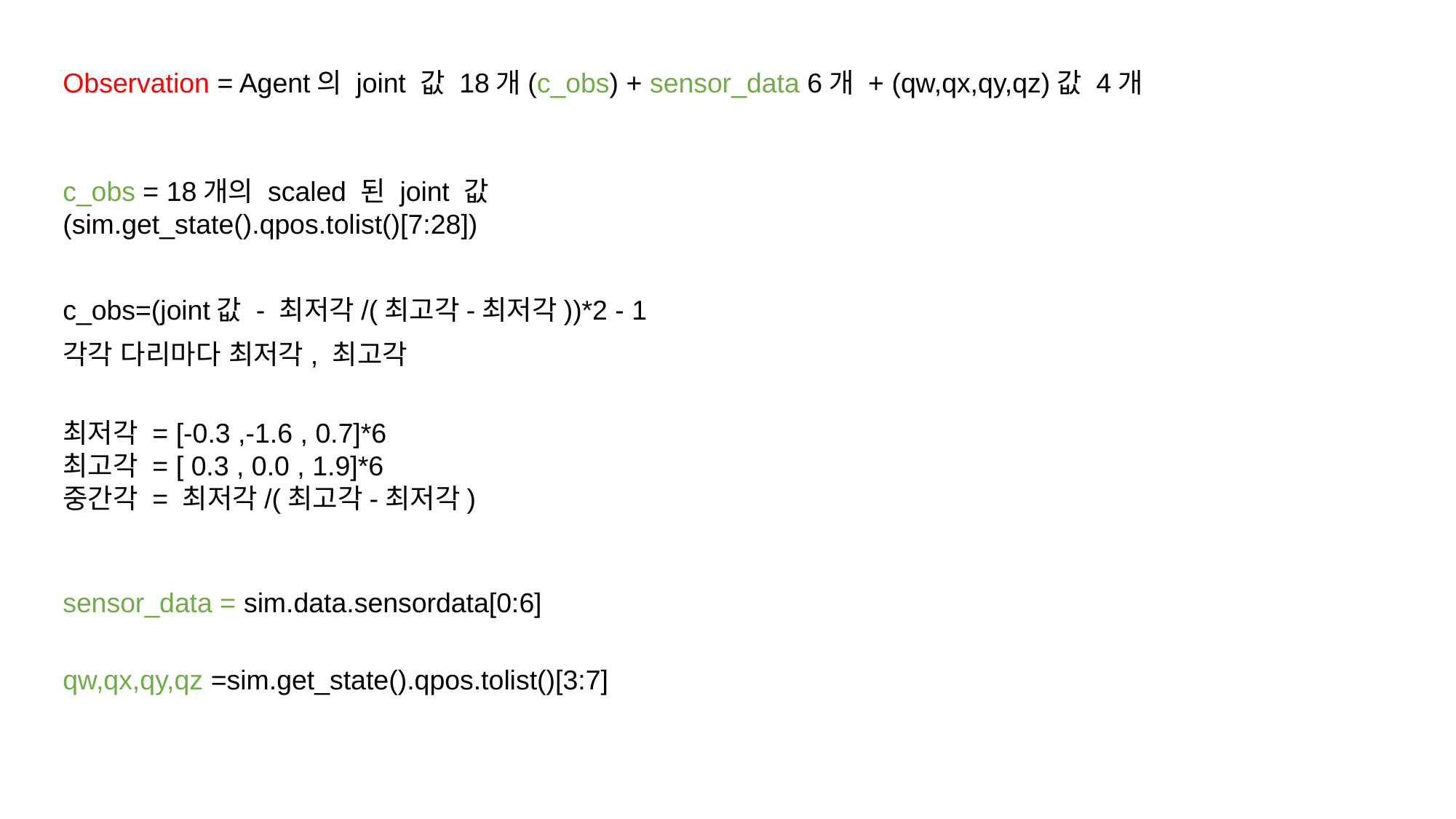

Observation = Agent의 joint 값 18개(c_obs) + sensor_data 6개 + (qw,qx,qy,qz)값 4개
c_obs = 18개의 scaled 된 joint 값(sim.get_state().qpos.tolist()[7:28])
c_obs=(joint값 - 최저각/(최고각-최저각))*2 - 1
각각 다리마다 최저각, 최고각
최저각 = [-0.3 ,-1.6 , 0.7]*6
최고각 = [ 0.3 , 0.0 , 1.9]*6
중간각 = 최저각/(최고각-최저각)
sensor_data = sim.data.sensordata[0:6]

qw,qx,qy,qz =sim.get_state().qpos.tolist()[3:7]